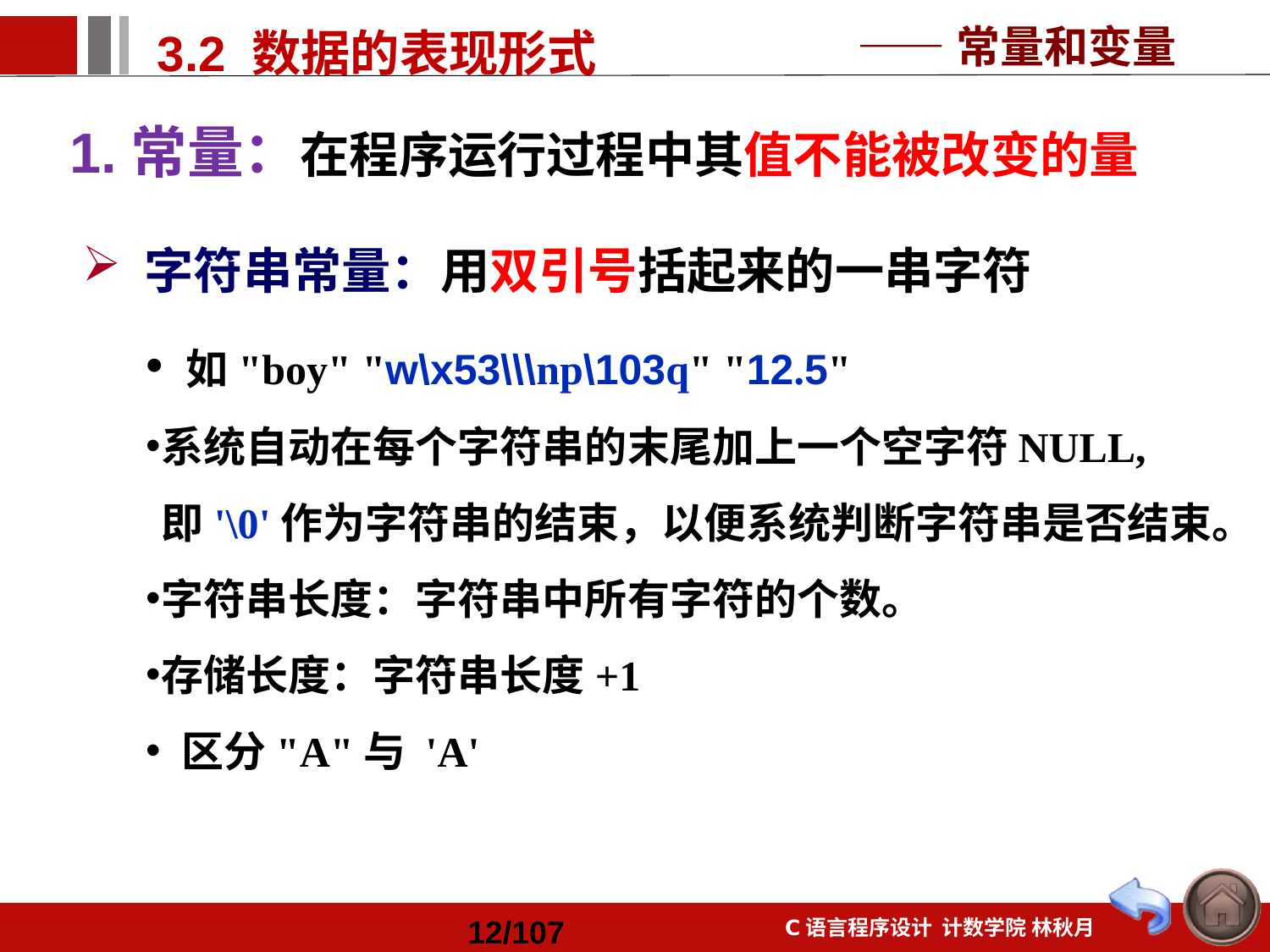

——常量和变量
1.常量：在程序运行过程中其值不能被改变的量
 字符串常量：用双引号括起来的一串字符
 如"boy" "w\x53\\\np\103q" "12.5"
系统自动在每个字符串的末尾加上一个空字符NULL,  即'\0'作为字符串的结束，以便系统判断字符串是否结束。
字符串长度：字符串中所有字符的个数。
存储长度：字符串长度+1
 区分"A"与 'A'